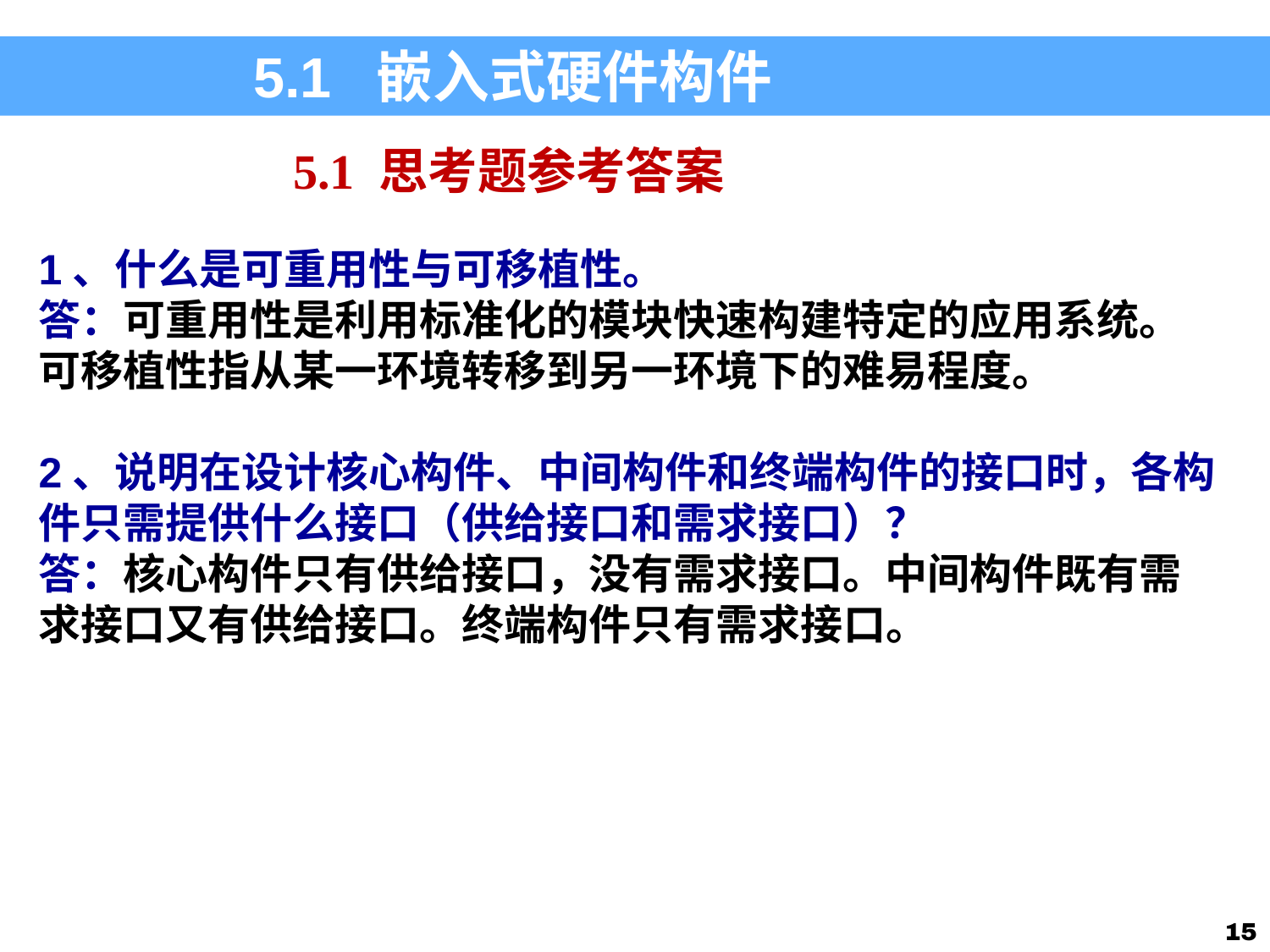

5.1  嵌入式硬件构件
5.1 思考题参考答案
1、什么是可重用性与可移植性。
答：可重用性是利用标准化的模块快速构建特定的应用系统。
可移植性指从某一环境转移到另一环境下的难易程度。

2、说明在设计核心构件、中间构件和终端构件的接口时，各构件只需提供什么接口（供给接口和需求接口）？
答：核心构件只有供给接口，没有需求接口。中间构件既有需求接口又有供给接口。终端构件只有需求接口。

15